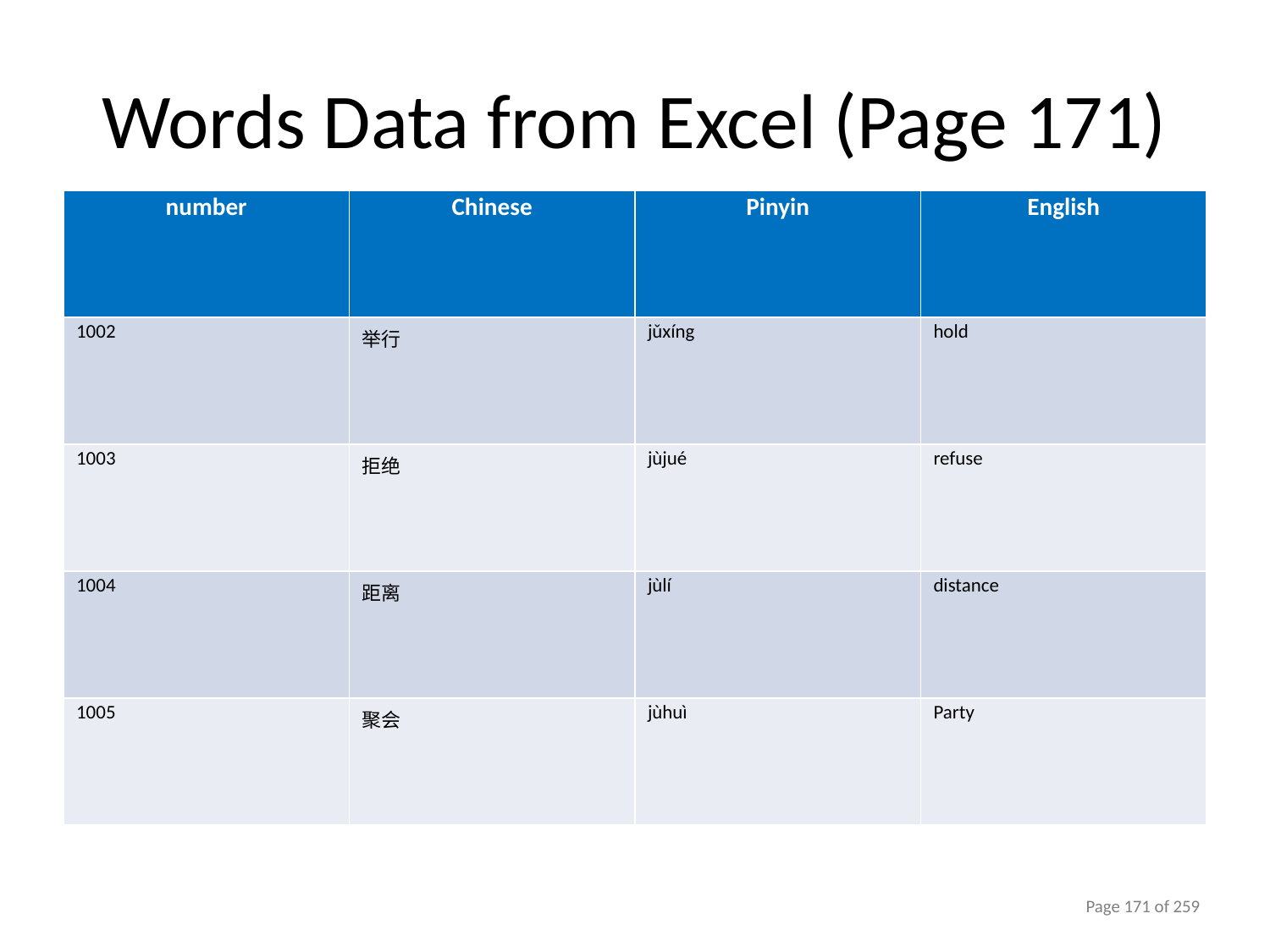

# Words Data from Excel (Page 171)
| number | Chinese | Pinyin | English |
| --- | --- | --- | --- |
| 1002 | 举行 | jǔxíng | hold |
| 1003 | 拒绝 | jùjué | refuse |
| 1004 | 距离 | jùlí | distance |
| 1005 | 聚会 | jùhuì | Party |

Page 171 of 259